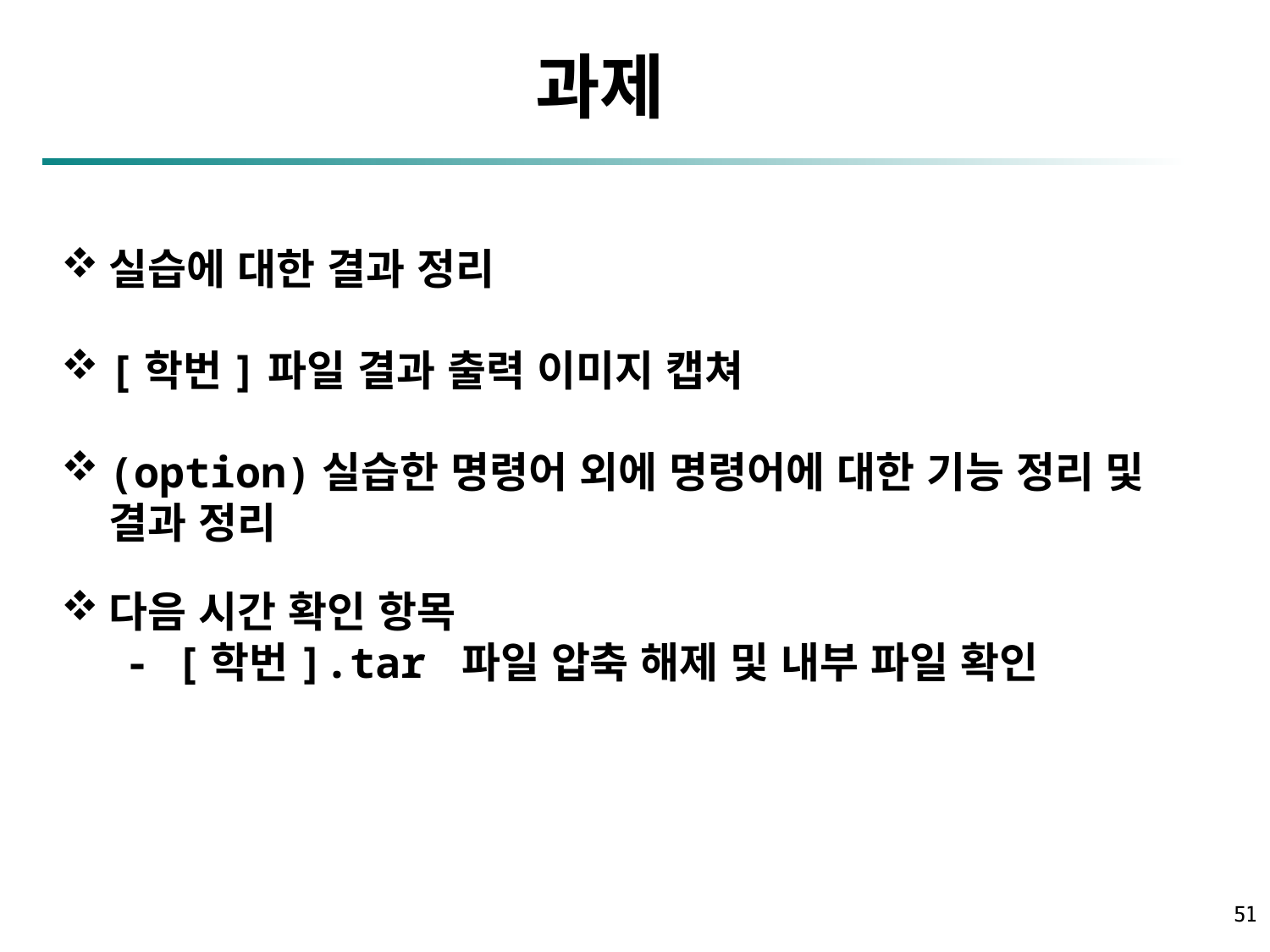

파일 편집 : VI 에디터
과제
실습에 대한 결과 정리

[학번]파일 결과 출력 이미지 캡쳐

(option)실습한 명령어 외에 명령어에 대한 기능 정리 및 결과 정리

다음 시간 확인 항목
- [학번].tar 파일 압축 해제 및 내부 파일 확인

51